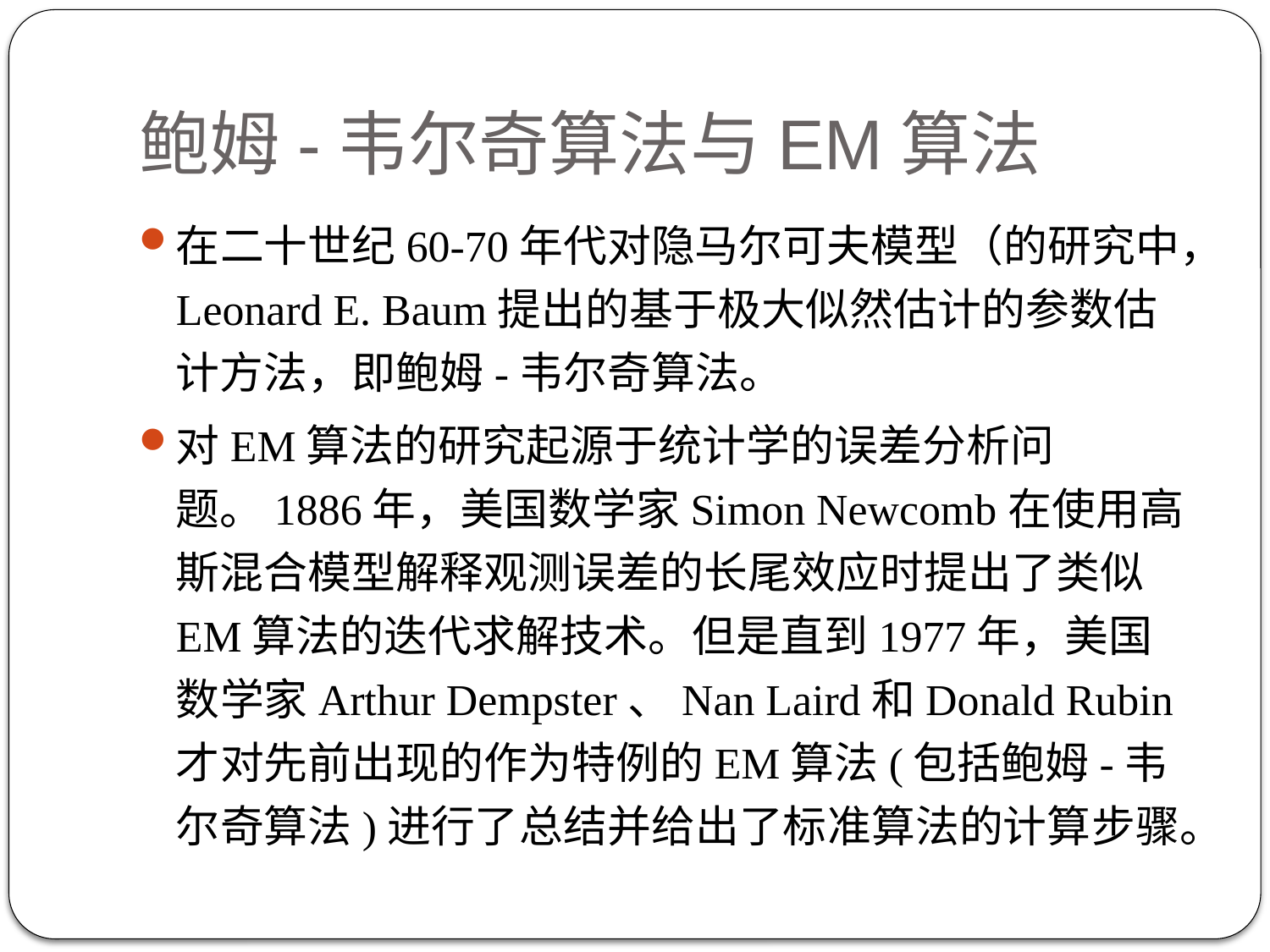

# 鲍姆-韦尔奇算法与EM算法
在二十世纪60-70年代对隐马尔可夫模型（的研究中，Leonard E. Baum提出的基于极大似然估计的参数估计方法，即鲍姆-韦尔奇算法。
对EM算法的研究起源于统计学的误差分析问题。1886年，美国数学家Simon Newcomb在使用高斯混合模型解释观测误差的长尾效应时提出了类似EM算法的迭代求解技术。但是直到1977年，美国数学家Arthur Dempster、Nan Laird和Donald Rubin才对先前出现的作为特例的EM算法(包括鲍姆-韦尔奇算法)进行了总结并给出了标准算法的计算步骤。